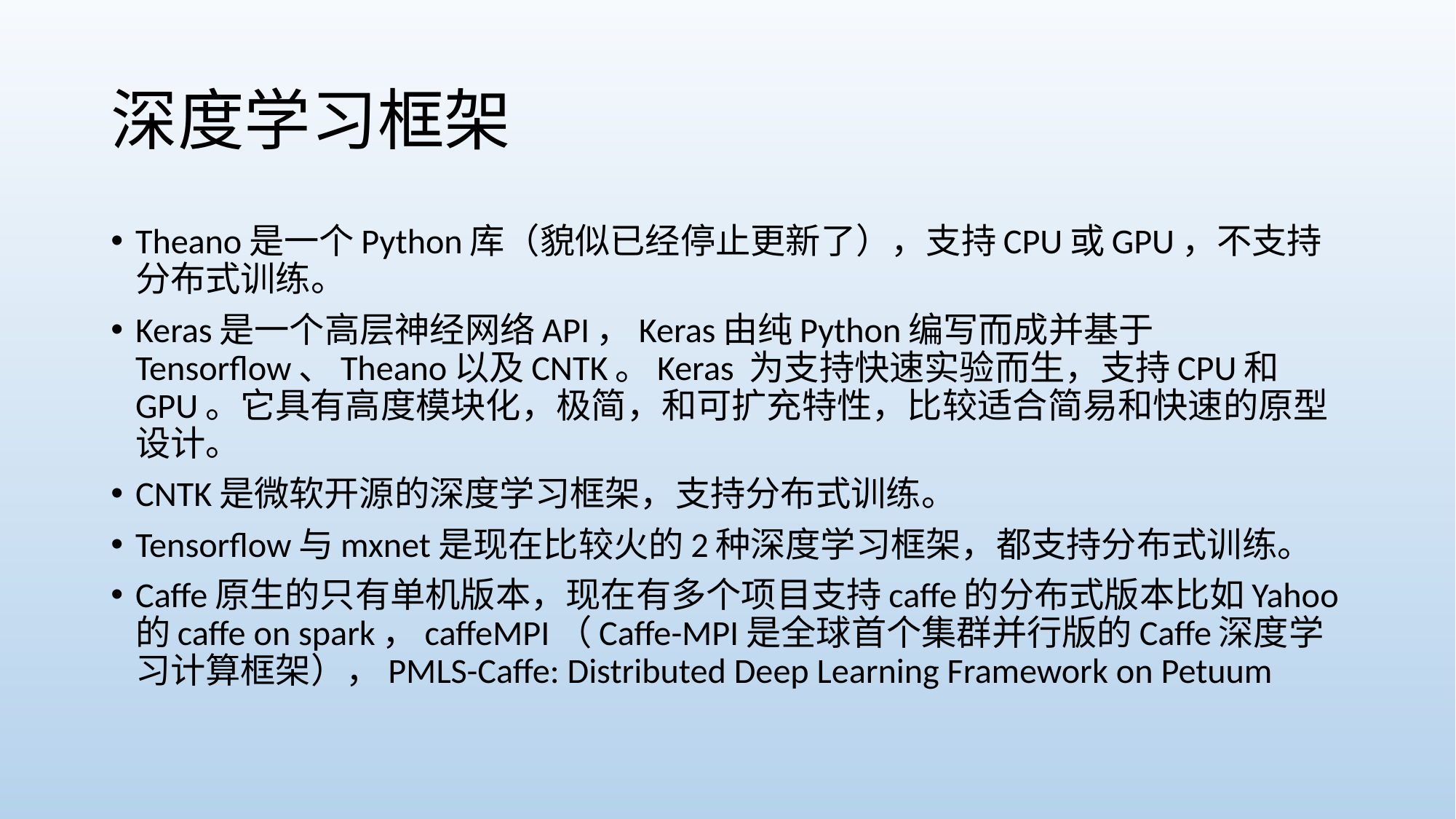

# 深度学习框架
Theano是一个Python库（貌似已经停止更新了），支持CPU或GPU，不支持分布式训练。
Keras是一个高层神经网络API，Keras由纯Python编写而成并基于Tensorflow、Theano以及CNTK。Keras 为支持快速实验而生，支持CPU和GPU。它具有高度模块化，极简，和可扩充特性，比较适合简易和快速的原型设计。
CNTK是微软开源的深度学习框架，支持分布式训练。
Tensorflow与mxnet是现在比较火的2种深度学习框架，都支持分布式训练。
Caffe原生的只有单机版本，现在有多个项目支持caffe的分布式版本比如Yahoo的caffe on spark，caffeMPI（Caffe-MPI是全球首个集群并行版的Caffe深度学习计算框架），PMLS-Caffe: Distributed Deep Learning Framework on Petuum